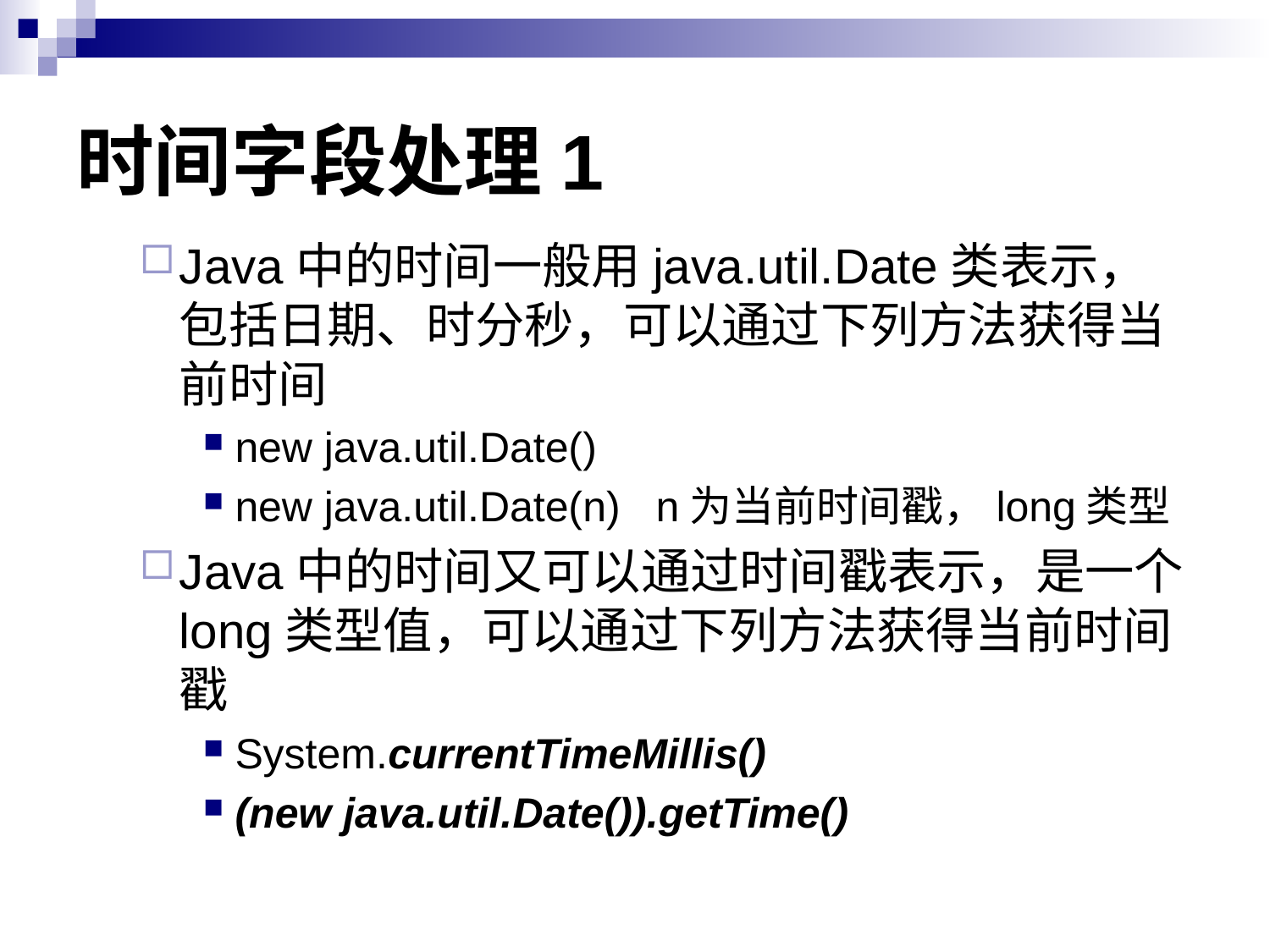

# 时间字段处理1
Java中的时间一般用java.util.Date类表示，包括日期、时分秒，可以通过下列方法获得当前时间
new java.util.Date()
new java.util.Date(n)   n为当前时间戳，long类型
Java中的时间又可以通过时间戳表示，是一个long类型值，可以通过下列方法获得当前时间戳
System.currentTimeMillis()
(new java.util.Date()).getTime()

16